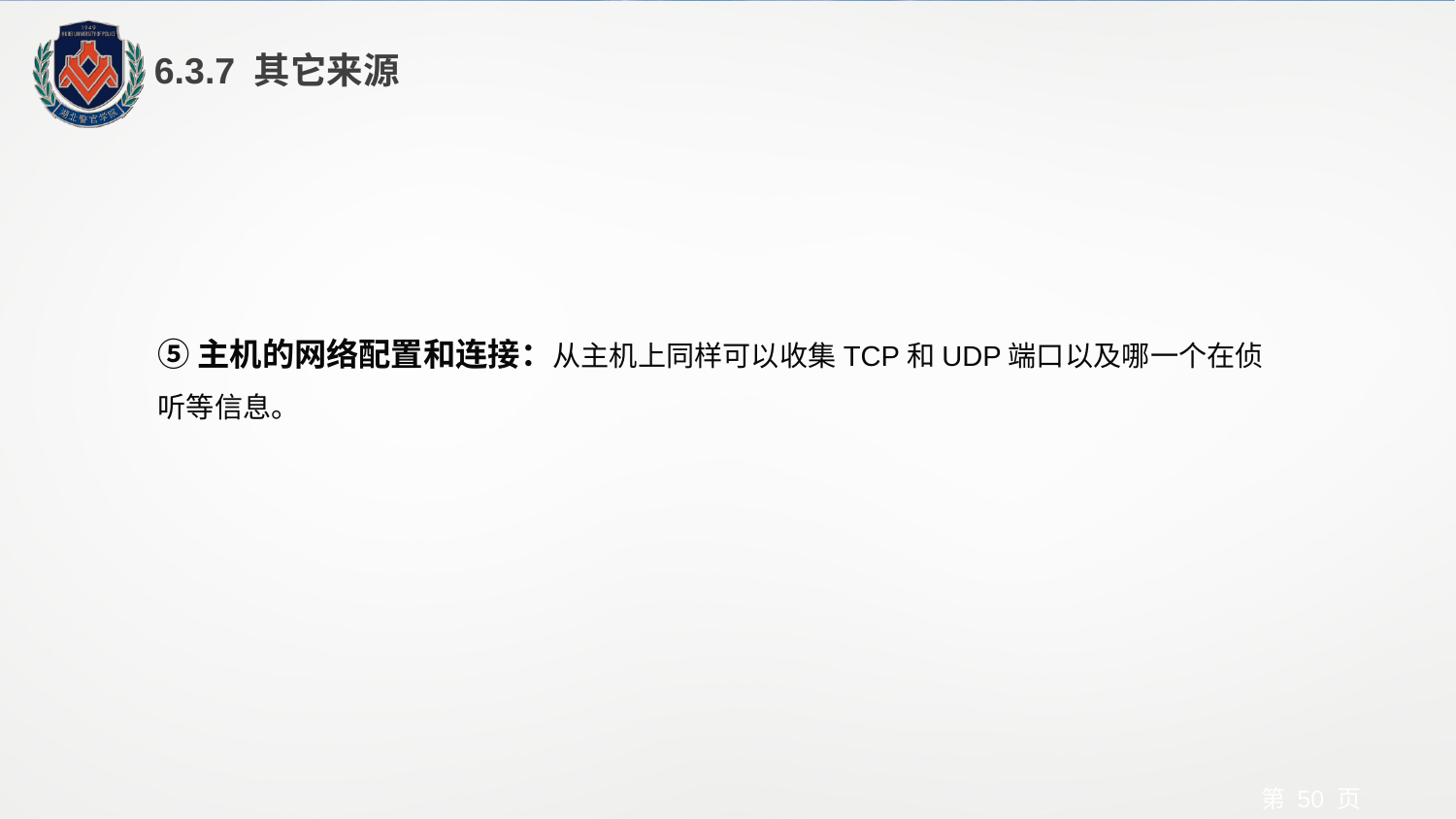

6.3.7 其它来源
⑤主机的网络配置和连接：从主机上同样可以收集TCP和UDP端口以及哪一个在侦听等信息。